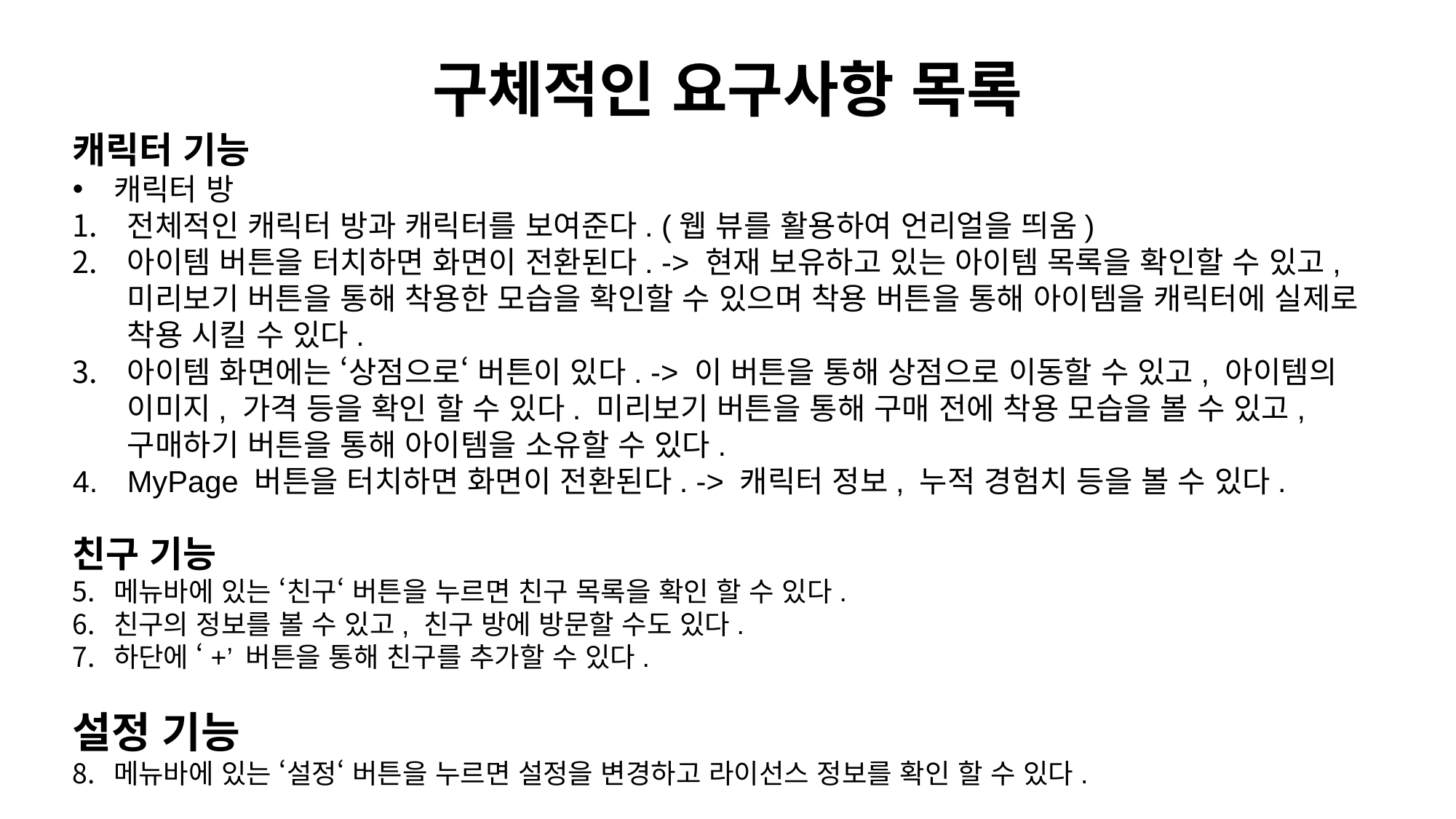

# 구체적인 요구사항 목록
캐릭터 기능
캐릭터 방
전체적인 캐릭터 방과 캐릭터를 보여준다. (웹 뷰를 활용하여 언리얼을 띄움)
아이템 버튼을 터치하면 화면이 전환된다. -> 현재 보유하고 있는 아이템 목록을 확인할 수 있고, 미리보기 버튼을 통해 착용한 모습을 확인할 수 있으며 착용 버튼을 통해 아이템을 캐릭터에 실제로 착용 시킬 수 있다.
아이템 화면에는 ‘상점으로‘ 버튼이 있다. -> 이 버튼을 통해 상점으로 이동할 수 있고, 아이템의 이미지, 가격 등을 확인 할 수 있다. 미리보기 버튼을 통해 구매 전에 착용 모습을 볼 수 있고, 구매하기 버튼을 통해 아이템을 소유할 수 있다.
MyPage 버튼을 터치하면 화면이 전환된다. -> 캐릭터 정보, 누적 경험치 등을 볼 수 있다.

친구 기능
메뉴바에 있는 ‘친구‘ 버튼을 누르면 친구 목록을 확인 할 수 있다.
친구의 정보를 볼 수 있고, 친구 방에 방문할 수도 있다.
하단에 ‘+’ 버튼을 통해 친구를 추가할 수 있다.

설정 기능
메뉴바에 있는 ‘설정‘ 버튼을 누르면 설정을 변경하고 라이선스 정보를 확인 할 수 있다.